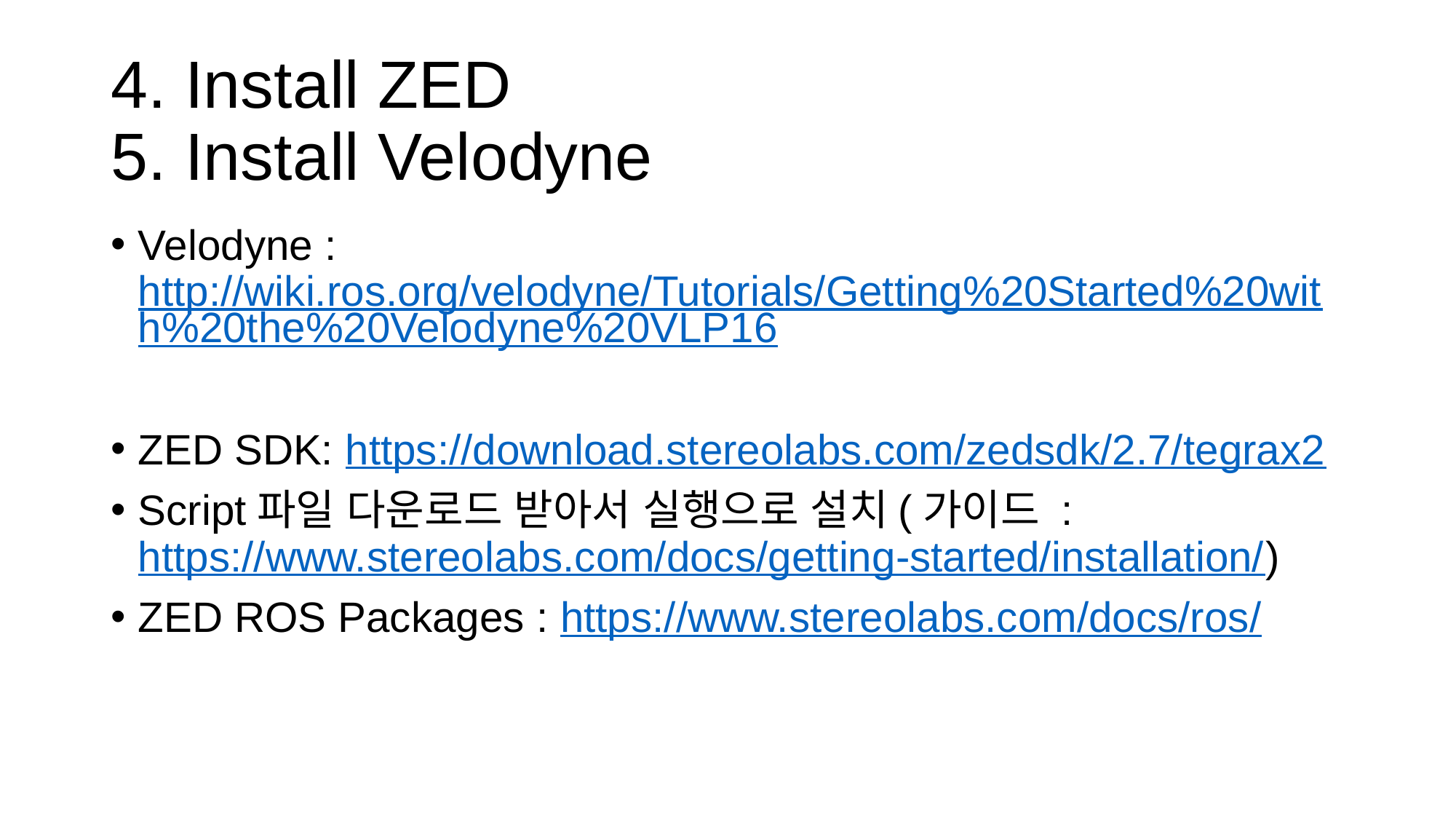

# 4. Install ZED 5. Install Velodyne
Velodyne : http://wiki.ros.org/velodyne/Tutorials/Getting%20Started%20with%20the%20Velodyne%20VLP16

ZED SDK: https://download.stereolabs.com/zedsdk/2.7/tegrax2
Script파일 다운로드 받아서 실행으로 설치(가이드 : https://www.stereolabs.com/docs/getting-started/installation/)
ZED ROS Packages : https://www.stereolabs.com/docs/ros/